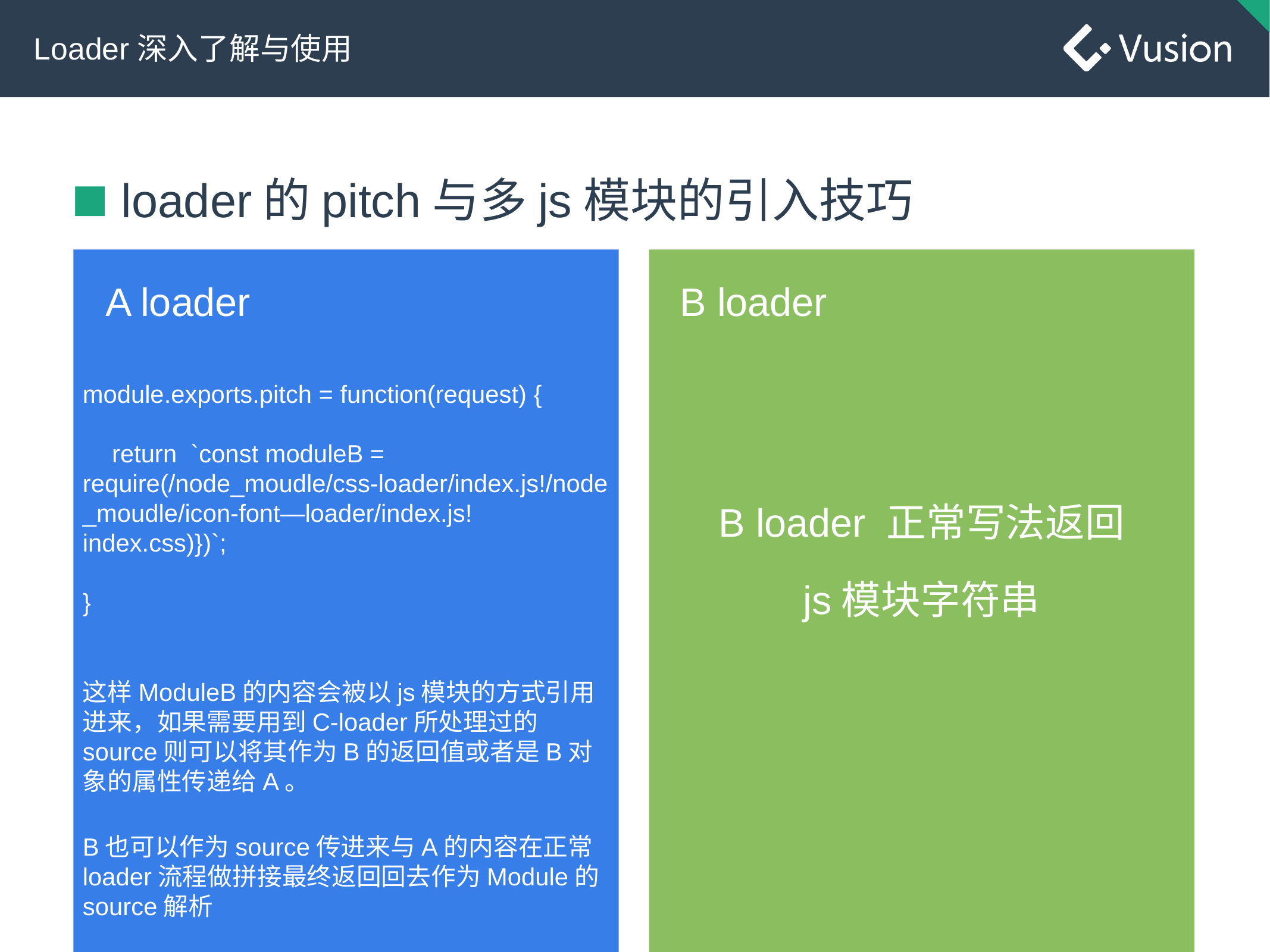

# Loader深入了解与使用
loader的pitch与多js模块的引入技巧

A loader
B loader
module.exports.pitch = function(request) {
 return  `const moduleB =  require(/node_moudle/css-loader/index.js!/node_moudle/icon-font—loader/index.js!index.css)})`;
}
B loader 正常写法返回
js模块字符串
这样ModuleB的内容会被以js模块的方式引用进来，如果需要用到C-loader所处理过的source则可以将其作为B的返回值或者是B对象的属性传递给A。
B也可以作为source传进来与A的内容在正常loader流程做拼接最终返回回去作为Module的source解析